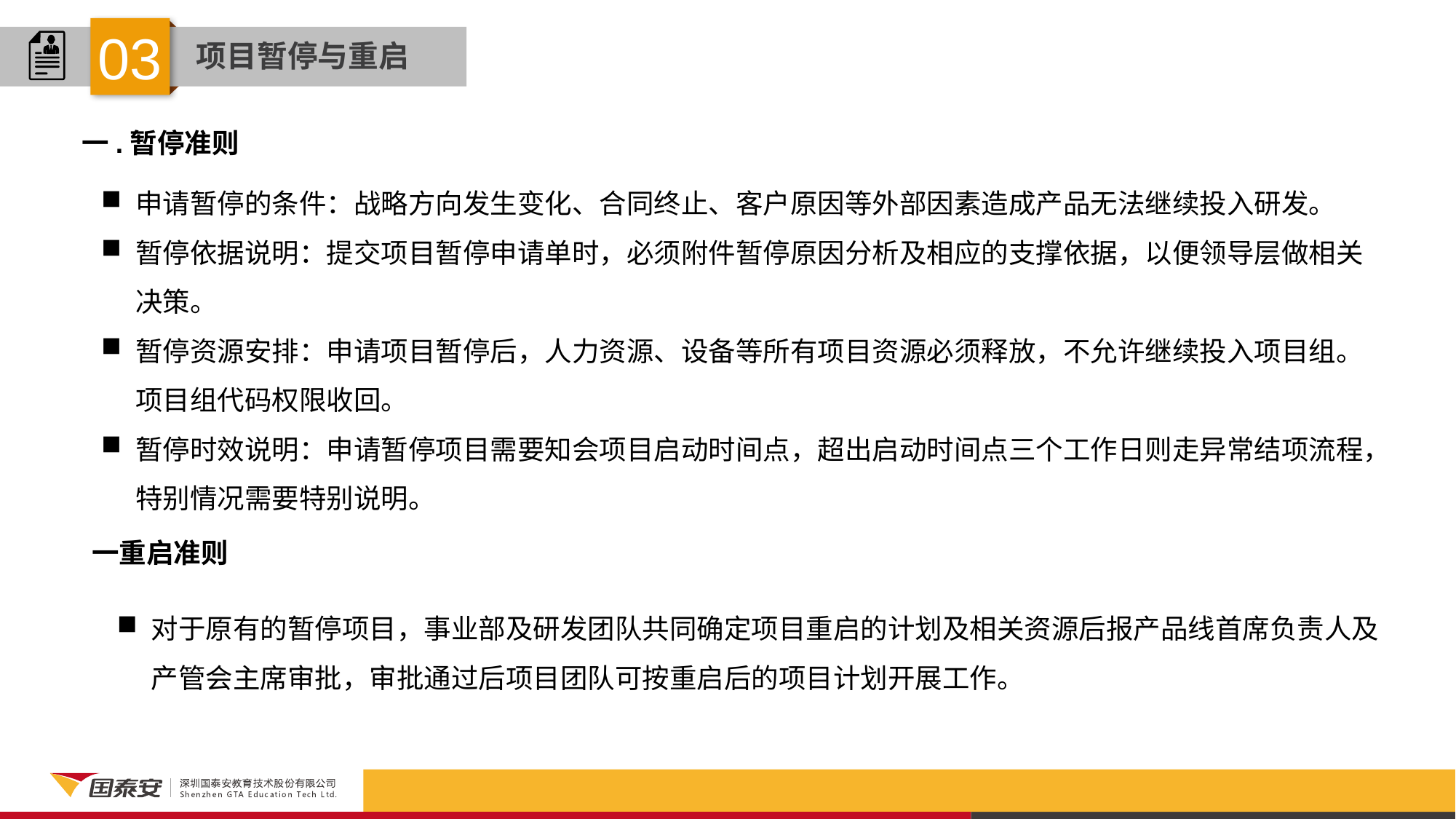

03

项目暂停与重启

一.暂停准则
申请暂停的条件：战略方向发生变化、合同终止、客户原因等外部因素造成产品无法继续投入研发。
暂停依据说明：提交项目暂停申请单时，必须附件暂停原因分析及相应的支撑依据，以便领导层做相关决策。
暂停资源安排：申请项目暂停后，人力资源、设备等所有项目资源必须释放，不允许继续投入项目组。项目组代码权限收回。
暂停时效说明：申请暂停项目需要知会项目启动时间点，超出启动时间点三个工作日则走异常结项流程，特别情况需要特别说明。

一重启准则
对于原有的暂停项目，事业部及研发团队共同确定项目重启的计划及相关资源后报产品线首席负责人及产管会主席审批，审批通过后项目团队可按重启后的项目计划开展工作。